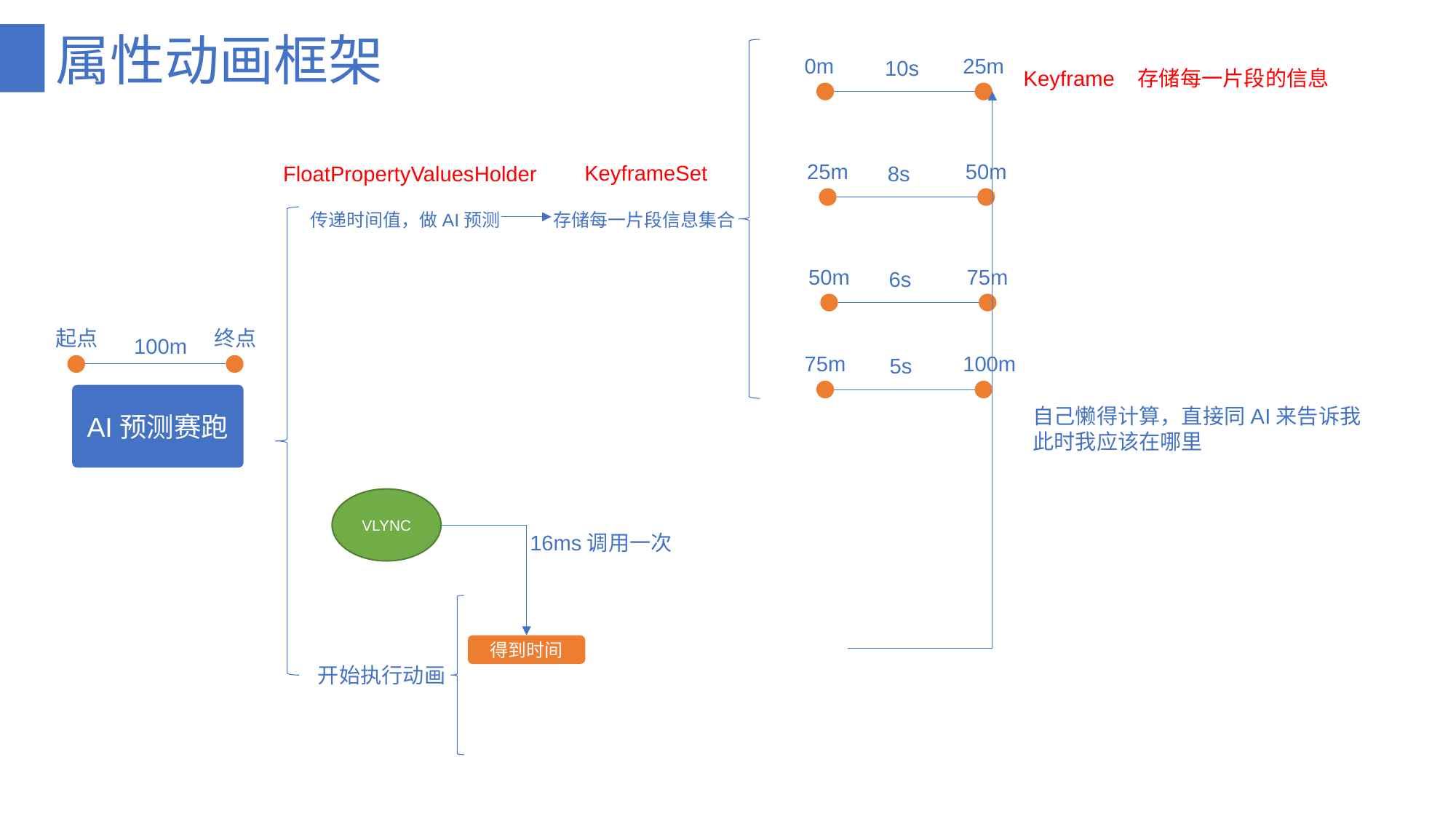

# 属性动画框架

0m

25m

10s
Keyframe   存储每一片段的信息
25m

50m

KeyframeSet
8s
FloatPropertyValuesHolder
传递时间值，做AI预测
存储每一片段信息集合

50m

75m

6s
起点

终点

100m
75m

100m

5s
AI预测赛跑
自己懒得计算，直接同AI来告诉我
此时我应该在哪里
VLYNC
16ms调用一次

得到时间
开始执行动画